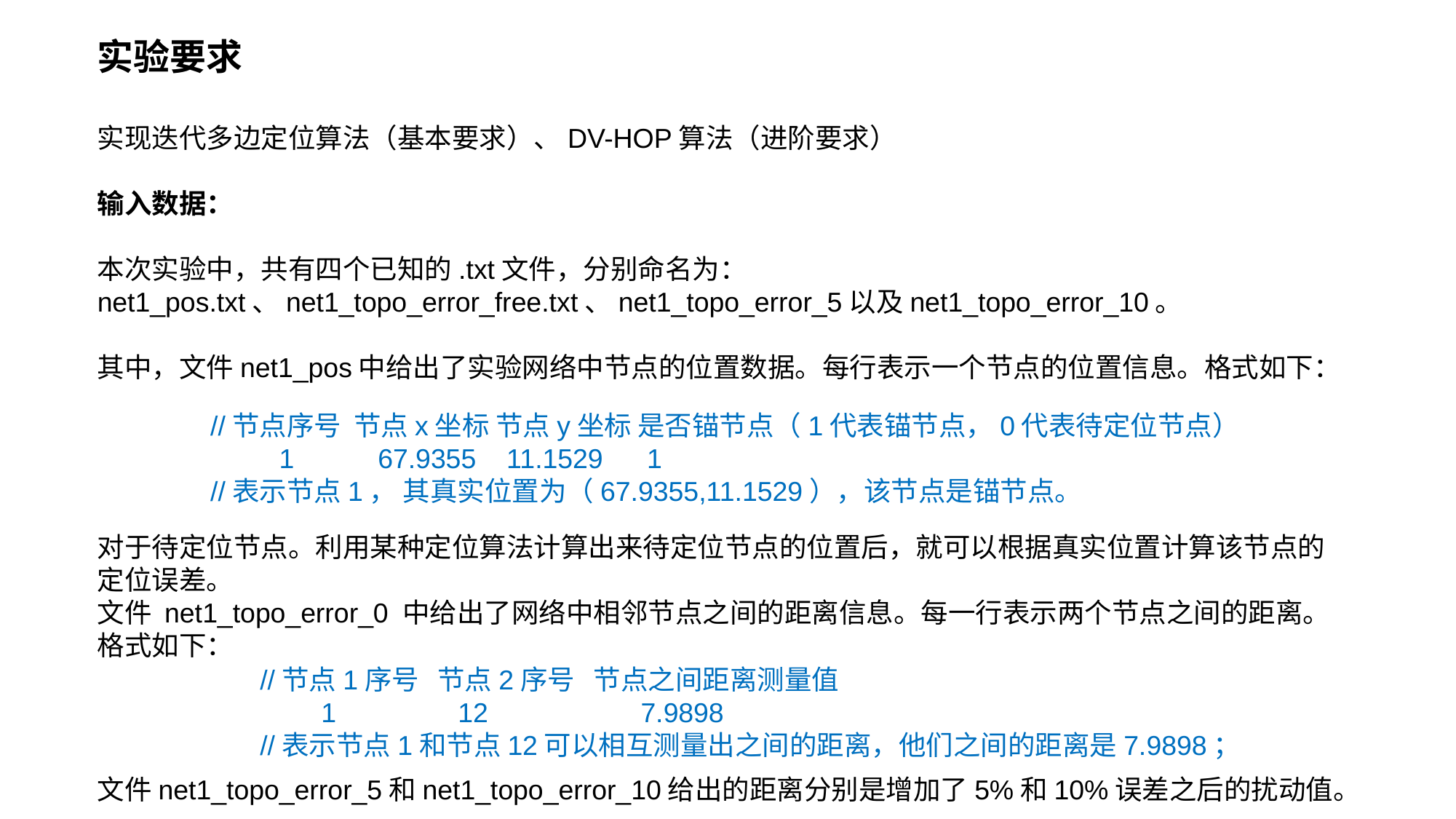

实验要求

实现迭代多边定位算法（基本要求）、DV-HOP算法（进阶要求）

输入数据：

本次实验中，共有四个已知的.txt文件，分别命名为：net1_pos.txt、net1_topo_error_free.txt、net1_topo_error_5以及net1_topo_error_10。

其中，文件net1_pos中给出了实验网络中节点的位置数据。每行表示一个节点的位置信息。格式如下：
//节点序号  节点x坐标 节点y坐标 是否锚节点（1代表锚节点，0代表待定位节点）
         1           67.9355    11.1529	1
//表示节点1， 其真实位置为（67.9355,11.1529），该节点是锚节点。
对于待定位节点。利用某种定位算法计算出来待定位节点的位置后，就可以根据真实位置计算该节点的定位误差。
文件 net1_topo_error_0 中给出了网络中相邻节点之间的距离信息。每一行表示两个节点之间的距离。格式如下：
//节点1序号   节点2序号   节点之间距离测量值
        1                12	       7.9898
//表示节点1和节点12可以相互测量出之间的距离，他们之间的距离是7.9898；
文件net1_topo_error_5和net1_topo_error_10给出的距离分别是增加了5%和10%误差之后的扰动值。